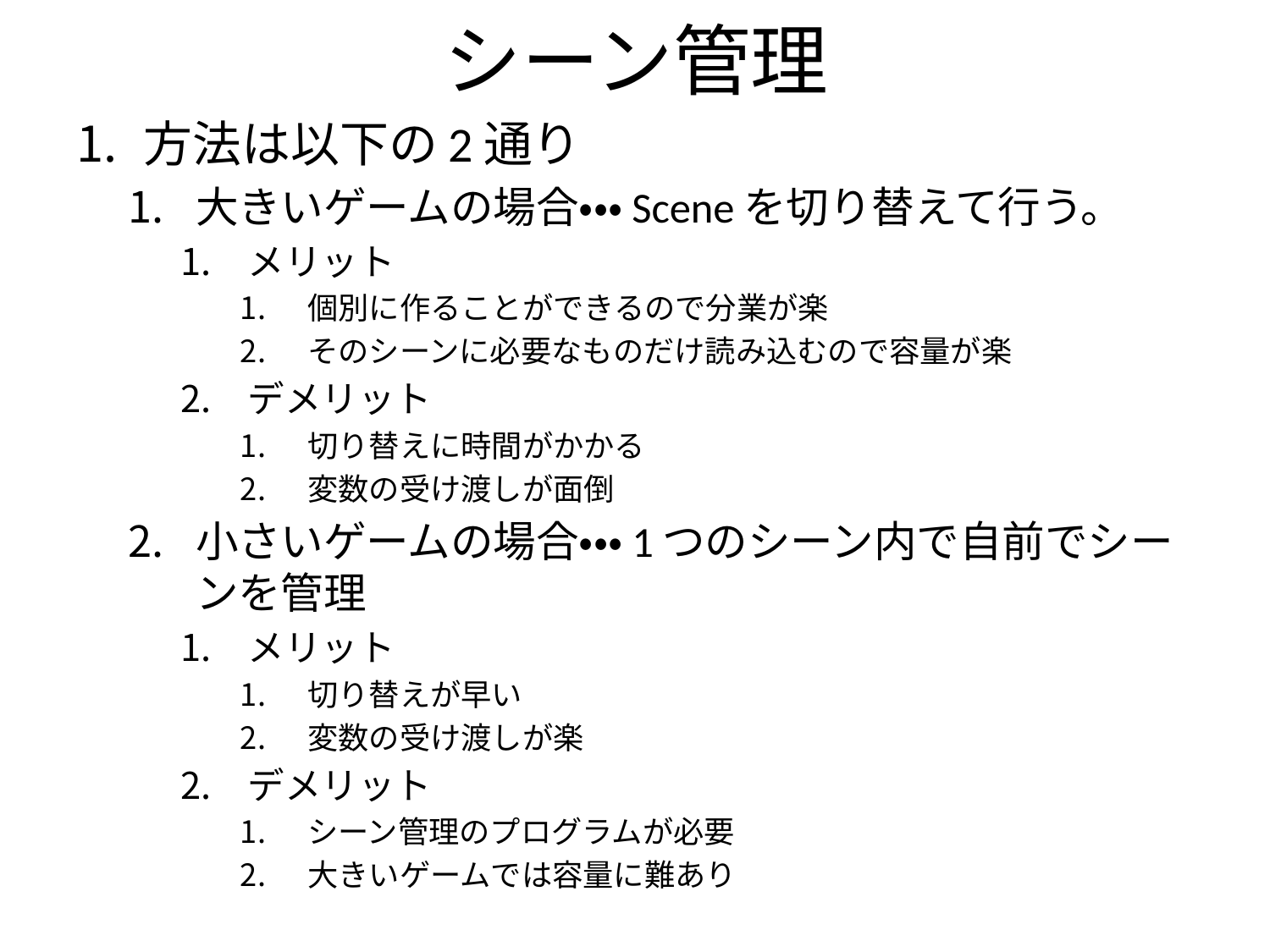

# シーン管理
方法は以下の2通り
大きいゲームの場合・・・Sceneを切り替えて行う。
メリット
個別に作ることができるので分業が楽
そのシーンに必要なものだけ読み込むので容量が楽
デメリット
切り替えに時間がかかる
変数の受け渡しが面倒
小さいゲームの場合・・・1つのシーン内で自前でシーンを管理
メリット
切り替えが早い
変数の受け渡しが楽
デメリット
シーン管理のプログラムが必要
大きいゲームでは容量に難あり